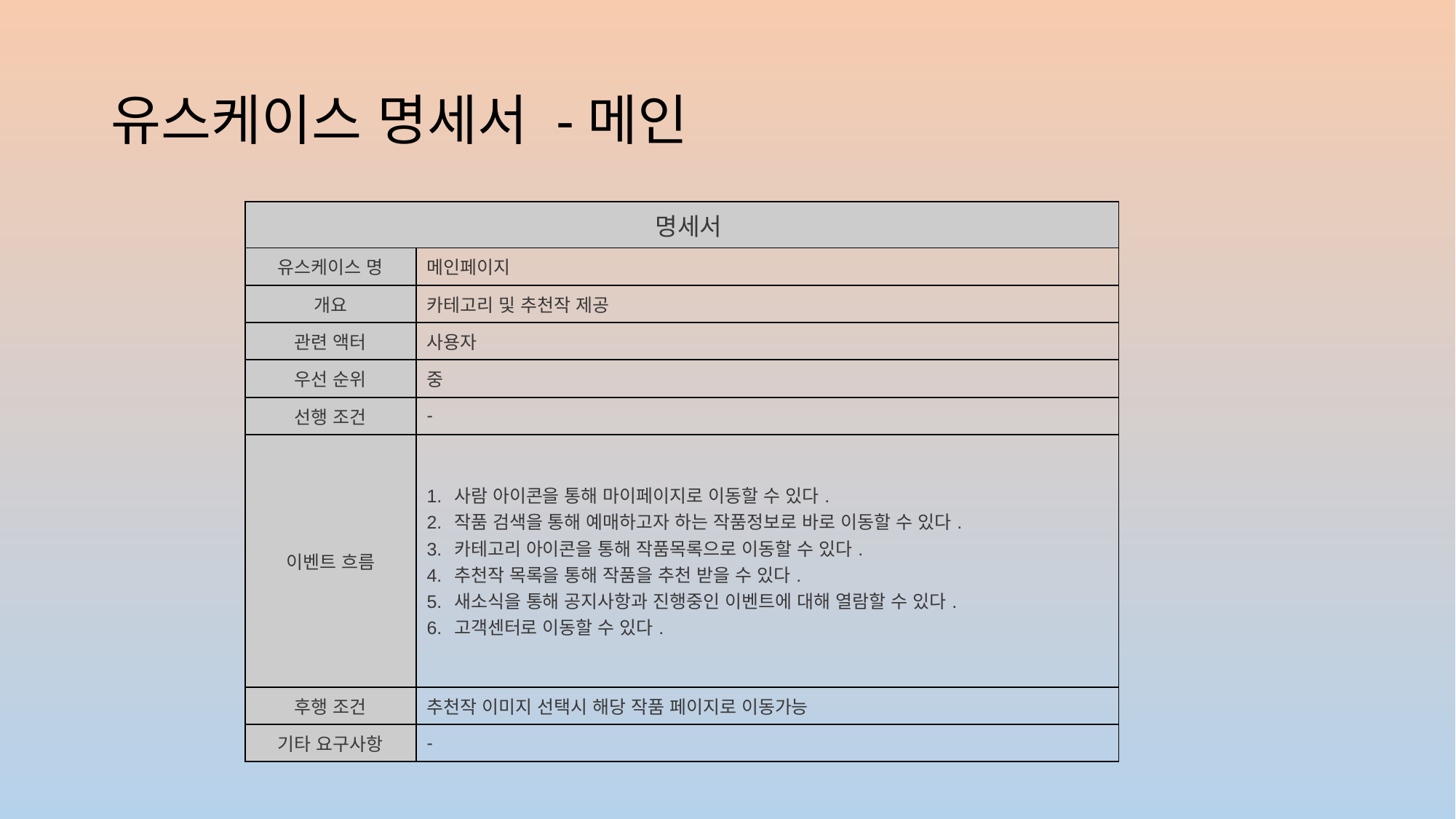

# 유스케이스 명세서 -메인
| 명세서 |  |
| --- | --- |
| 유스케이스 명 | 메인페이지 |
| 개요 | 카테고리 및 추천작 제공 |
| 관련 액터 | 사용자 |
| 우선 순위 | 중 |
| 선행 조건 | - |
| 이벤트 흐름 | 사람 아이콘을 통해 마이페이지로 이동할 수 있다. 작품 검색을 통해 예매하고자 하는 작품정보로 바로 이동할 수 있다. 카테고리 아이콘을 통해 작품목록으로 이동할 수 있다. 추천작 목록을 통해 작품을 추천 받을 수 있다. 새소식을 통해 공지사항과 진행중인 이벤트에 대해 열람할 수 있다. 고객센터로 이동할 수 있다. |
| 후행 조건 | 추천작 이미지 선택시 해당 작품 페이지로 이동가능 |
| 기타 요구사항 | - |